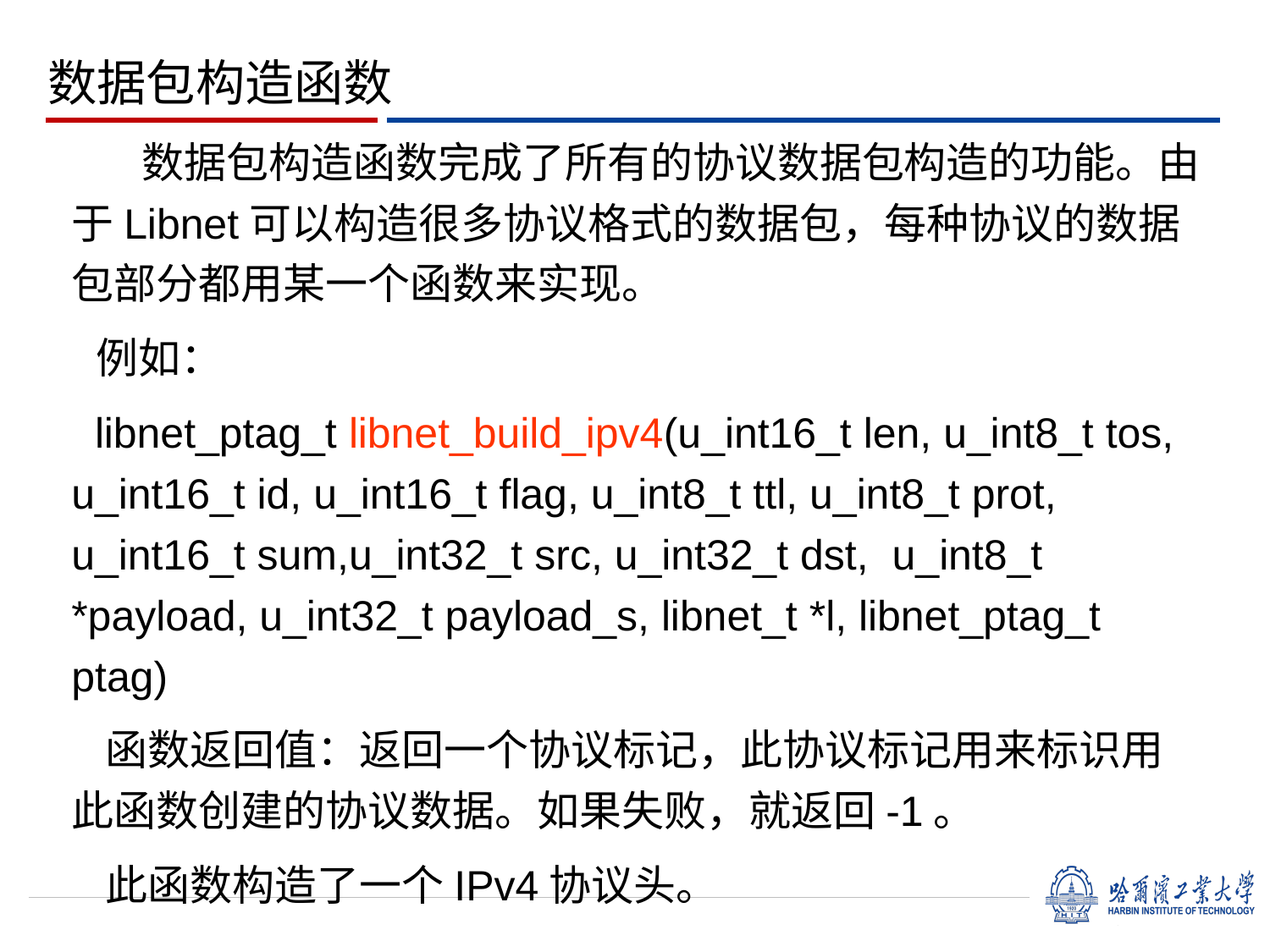

数据包构造函数
           数据包构造函数完成了所有的协议数据包构造的功能。由于Libnet可以构造很多协议格式的数据包，每种协议的数据包部分都用某一个函数来实现。
    例如：
    libnet_ptag_t libnet_build_ipv4(u_int16_t len, u_int8_t tos, u_int16_t id, u_int16_t flag, u_int8_t ttl, u_int8_t prot, u_int16_t sum,u_int32_t src, u_int32_t dst,  u_int8_t *payload, u_int32_t payload_s, libnet_t *l, libnet_ptag_t ptag)
     函数返回值：返回一个协议标记，此协议标记用来标识用此函数创建的协议数据。如果失败，就返回-1。
     此函数构造了一个IPv4协议头。

81